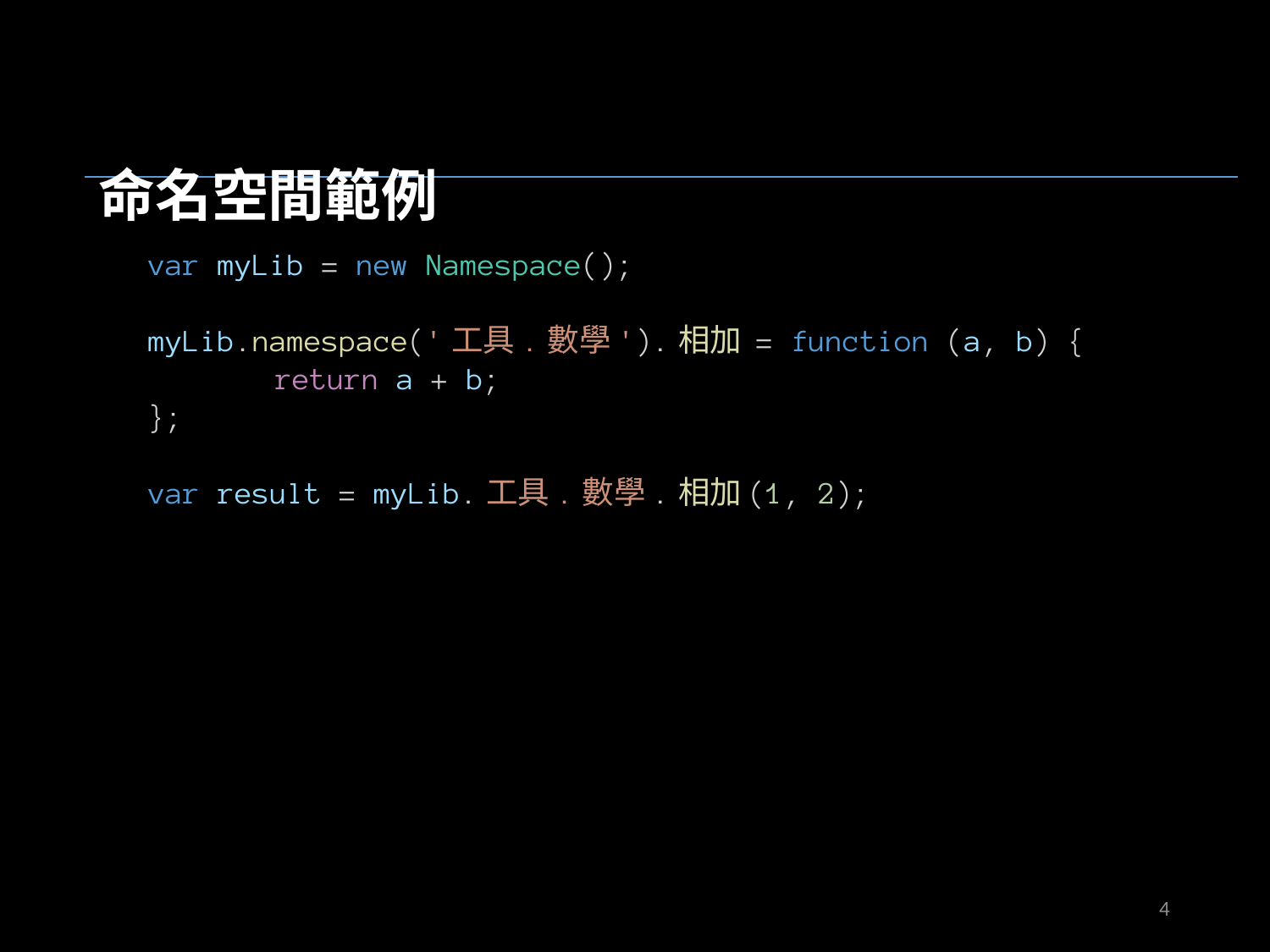

命名空間範例

var myLib = new Namespace();

myLib.namespace('工具.數學').相加 = function (a, b) {
	return a + b;
};

var result = myLib.工具.數學.相加(1, 2);
JavaScriptObjects02.js

4